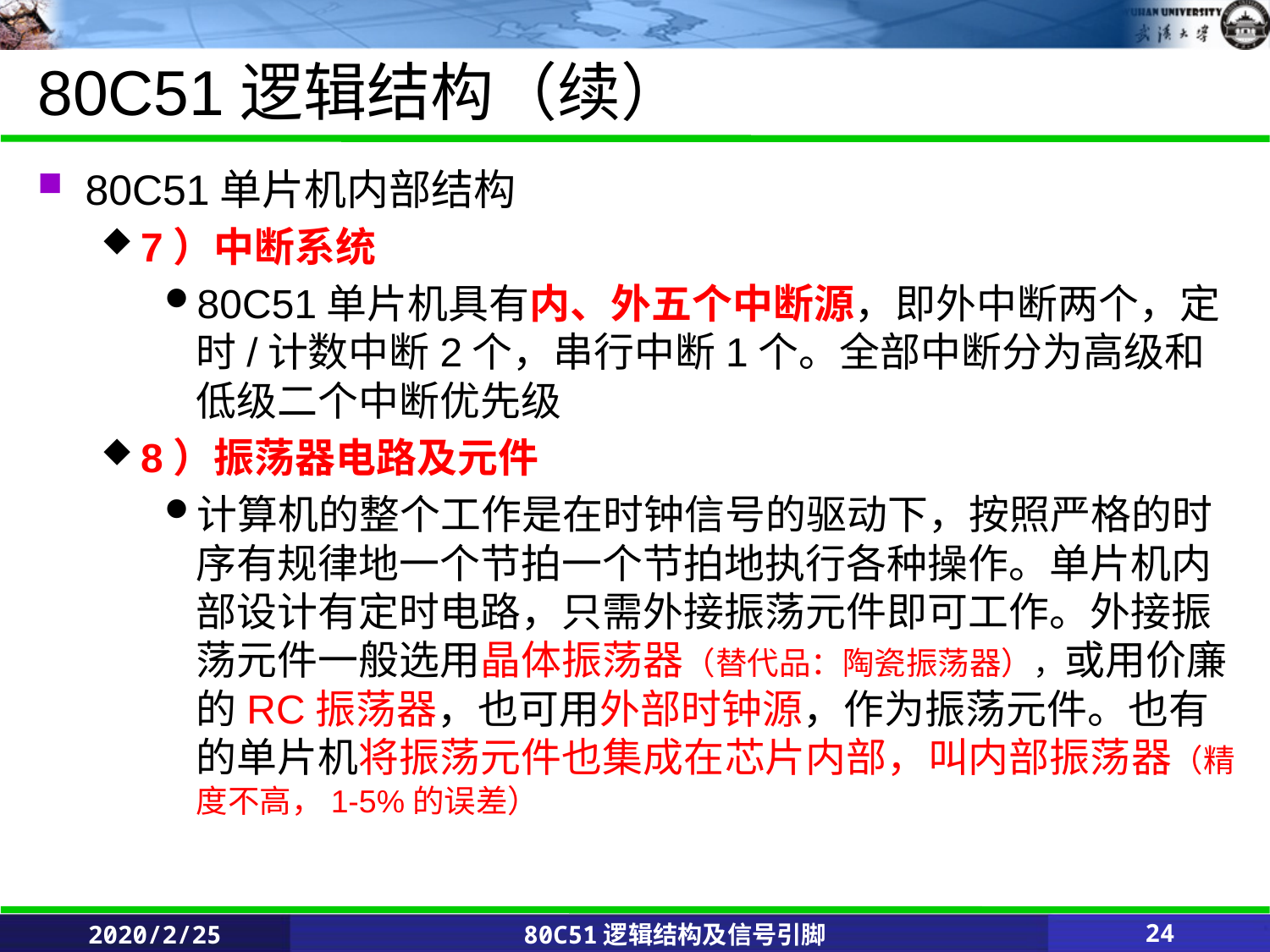

# 80C51逻辑结构（续）
80C51单片机内部结构
7）中断系统
80C51单片机具有内、外五个中断源，即外中断两个，定时/计数中断2个，串行中断1个。全部中断分为高级和低级二个中断优先级
8）振荡器电路及元件
计算机的整个工作是在时钟信号的驱动下，按照严格的时序有规律地一个节拍一个节拍地执行各种操作。单片机内部设计有定时电路，只需外接振荡元件即可工作。外接振荡元件一般选用晶体振荡器（替代品：陶瓷振荡器），或用价廉的RC振荡器，也可用外部时钟源，作为振荡元件。也有的单片机将振荡元件也集成在芯片内部，叫内部振荡器（精度不高，1-5%的误差）
2020/2/25
80C51逻辑结构及信号引脚
24